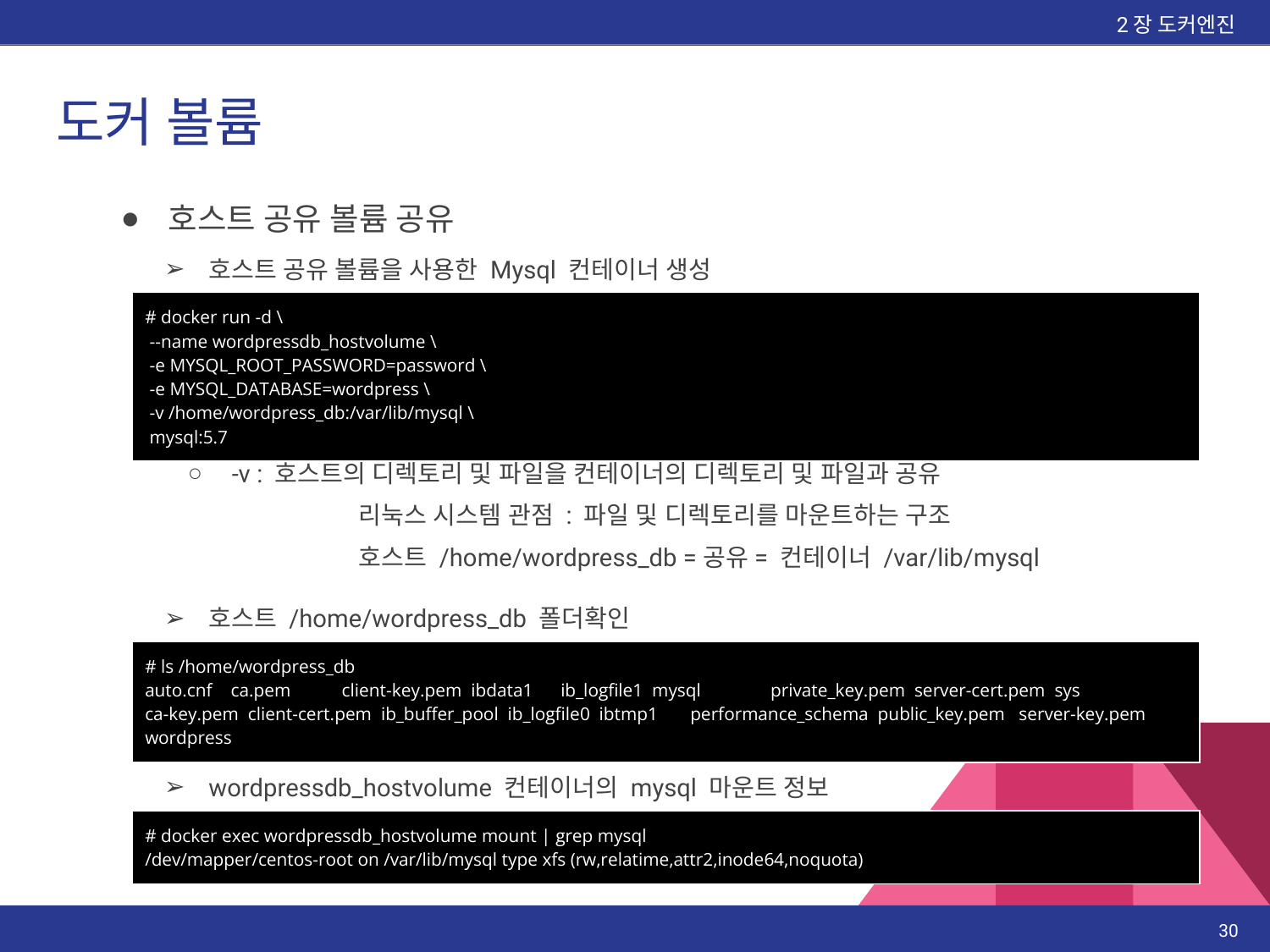

2장 도커엔진
# 도커 볼륨
호스트 공유 볼륨 공유
호스트 공유 볼륨을 사용한 Mysql 컨테이너 생성

| # docker run -d \ --name wordpressdb\_hostvolume \ -e MYSQL\_ROOT\_PASSWORD=password \ -e MYSQL\_DATABASE=wordpress \ -v /home/wordpress\_db:/var/lib/mysql \ mysql:5.7 |
| --- |
-v : 호스트의 디렉토리 및 파일을 컨테이너의 디렉토리 및 파일과 공유
		리눅스 시스템 관점 : 파일 및 디렉토리를 마운트하는 구조
		호스트 /home/wordpress_db =공유= 컨테이너 /var/lib/mysql
호스트 /home/wordpress_db 폴더확인

| # ls /home/wordpress\_db auto.cnf ca.pem client-key.pem ibdata1 ib\_logfile1 mysql private\_key.pem server-cert.pem sys ca-key.pem client-cert.pem ib\_buffer\_pool ib\_logfile0 ibtmp1 performance\_schema public\_key.pem server-key.pem wordpress |
| --- |
wordpressdb_hostvolume 컨테이너의 mysql 마운트 정보

| # docker exec wordpressdb\_hostvolume mount | grep mysql /dev/mapper/centos-root on /var/lib/mysql type xfs (rw,relatime,attr2,inode64,noquota) |
| --- |
30